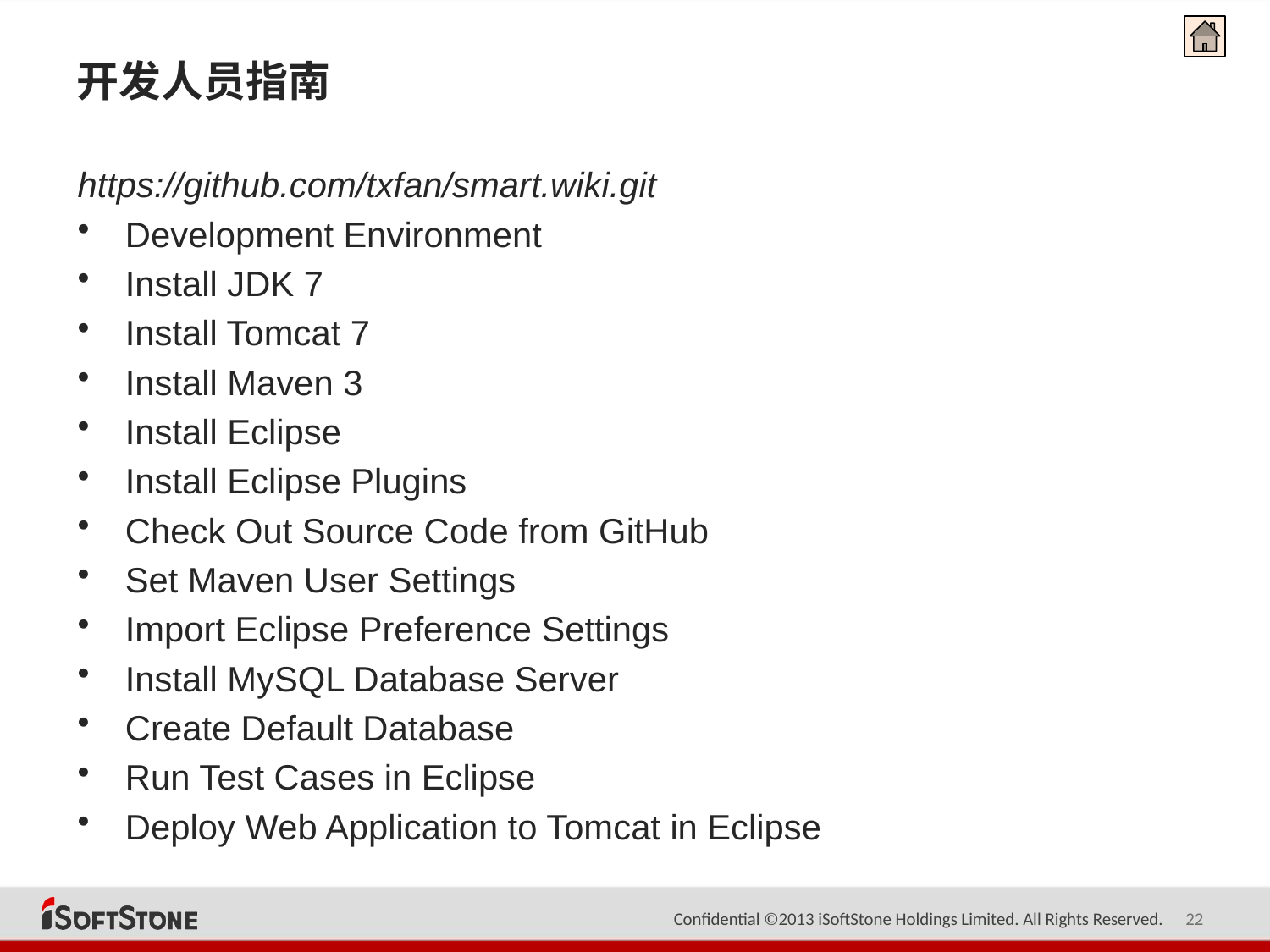

# 开发人员指南
https://github.com/txfan/smart.wiki.git
Development Environment
Install JDK 7
Install Tomcat 7
Install Maven 3
Install Eclipse
Install Eclipse Plugins
Check Out Source Code from GitHub
Set Maven User Settings
Import Eclipse Preference Settings
Install MySQL Database Server
Create Default Database
Run Test Cases in Eclipse
Deploy Web Application to Tomcat in Eclipse
22